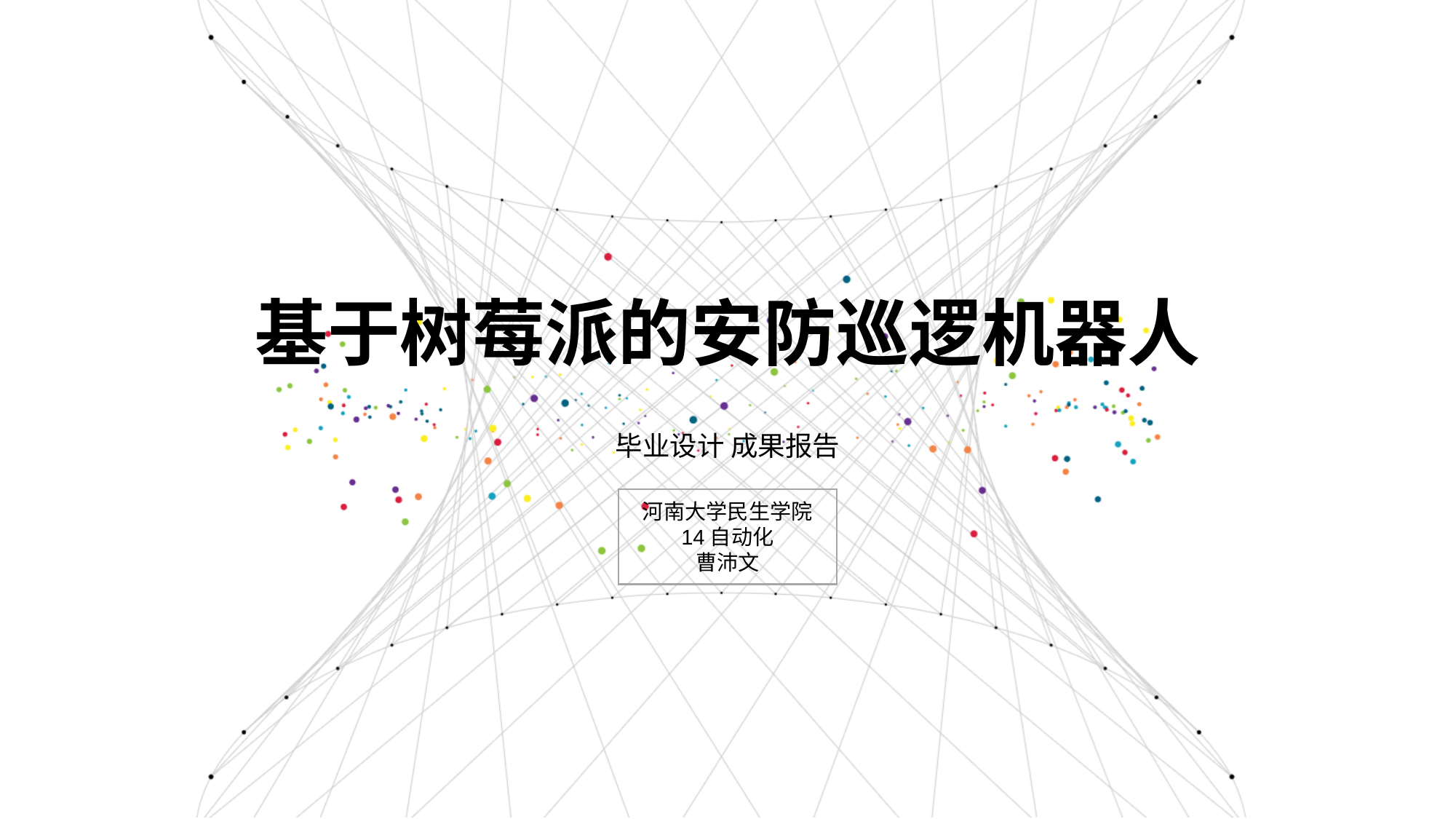

基于树莓派的安防巡逻机器人
毕业设计 成果报告
河南大学民生学院
14自动化
曹沛文